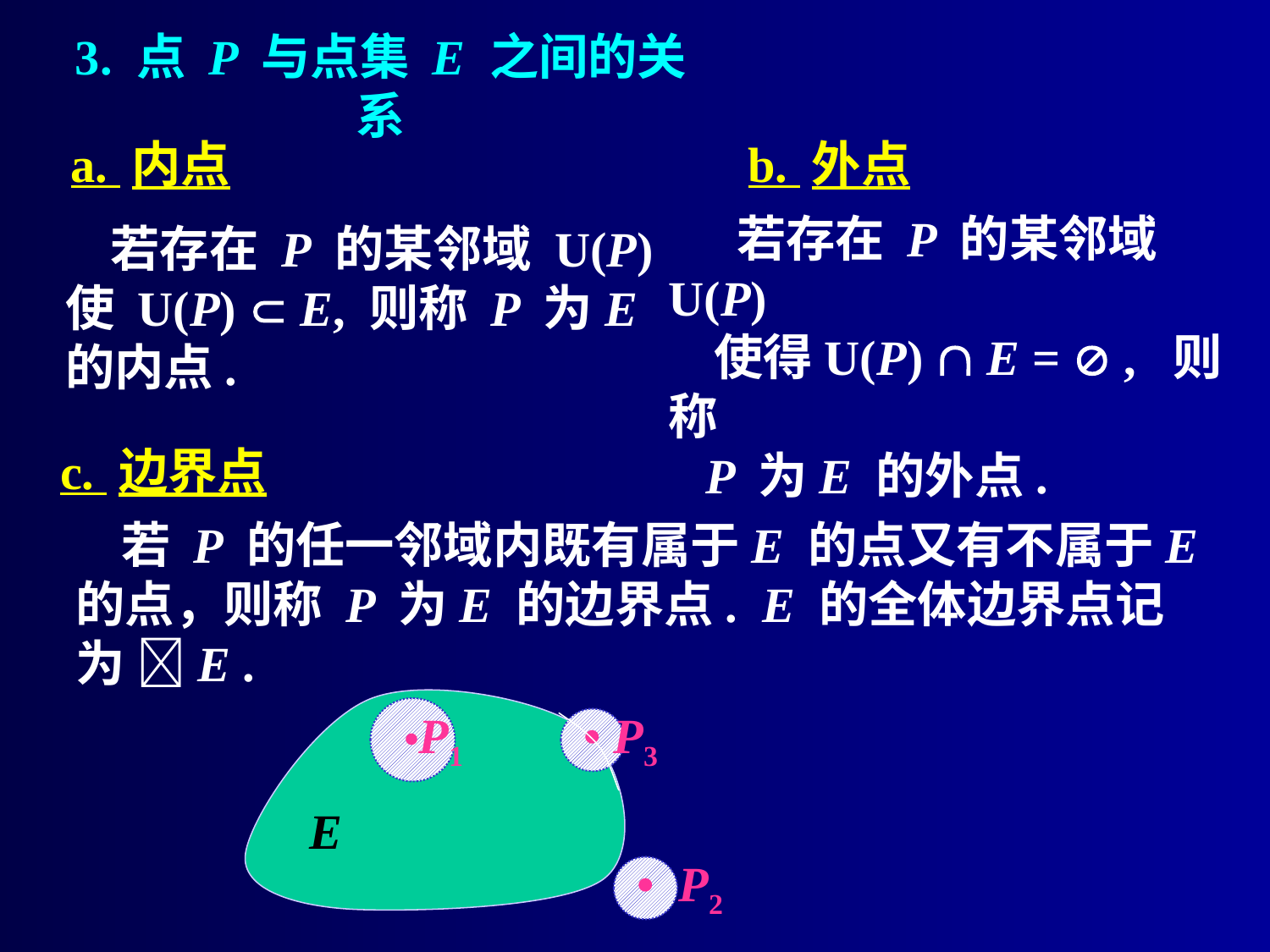

3. 点 P 与点集 E 之间的关系
a. 内点
b. 外点
     若存在 P 的某邻域 U(P)
   使得U(P) ∩ E = ∅ ,  则称
   P 为E 的外点.
   若存在 P 的某邻域 U(P)
使 U(P) ⊂ E, 则称 P 为E
的内点.
c. 边界点
   若 P 的任一邻域内既有属于E 的点又有不属于E 的点，则称 P 为E 的边界点.  E 的全体边界点记为 ∂E .

•P1
• P3

E
•  P2